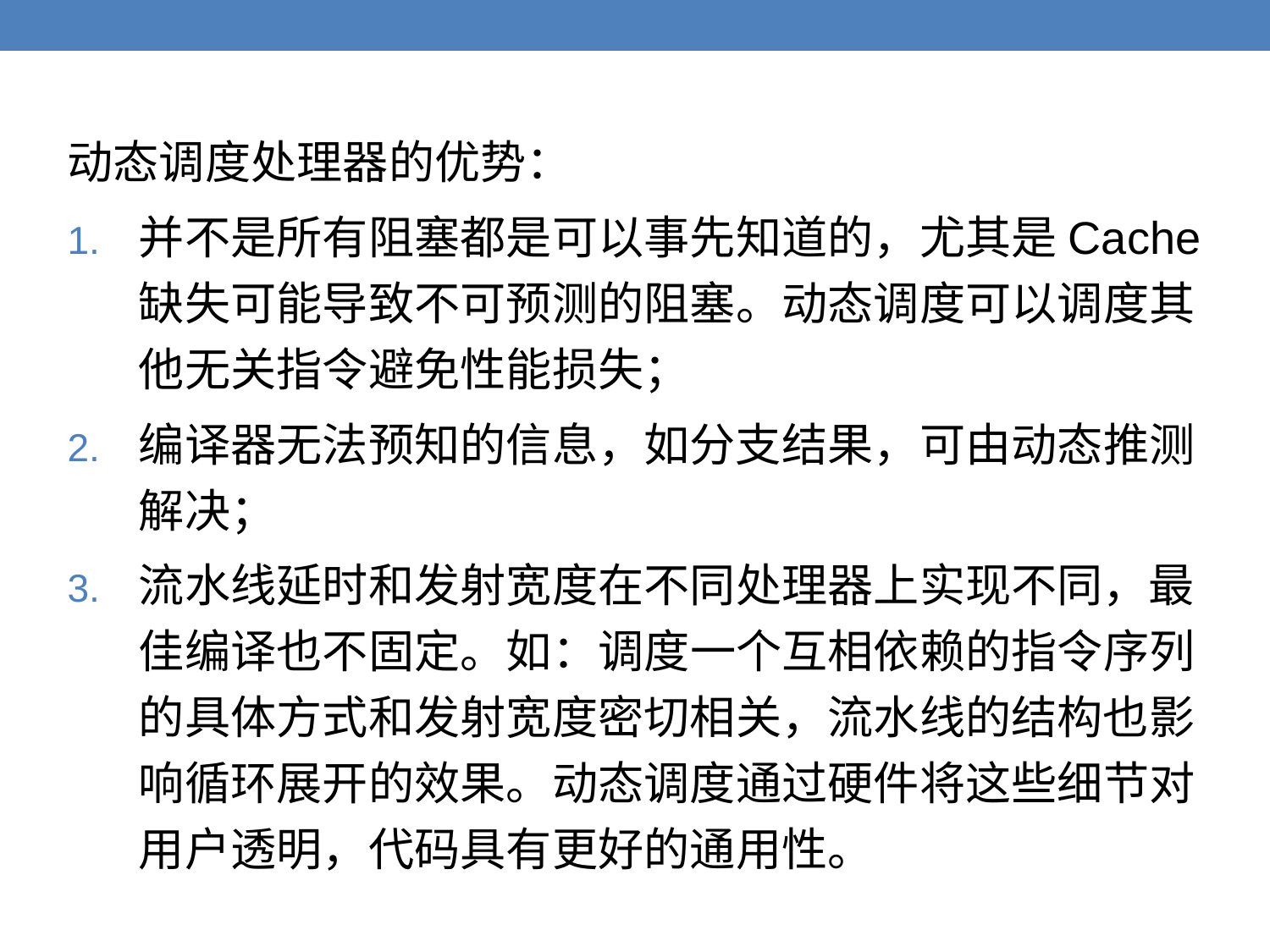

89
动态调度处理器的优势：
并不是所有阻塞都是可以事先知道的，尤其是Cache缺失可能导致不可预测的阻塞。动态调度可以调度其他无关指令避免性能损失；
编译器无法预知的信息，如分支结果，可由动态推测解决；
流水线延时和发射宽度在不同处理器上实现不同，最佳编译也不固定。如：调度一个互相依赖的指令序列的具体方式和发射宽度密切相关，流水线的结构也影响循环展开的效果。动态调度通过硬件将这些细节对用户透明，代码具有更好的通用性。